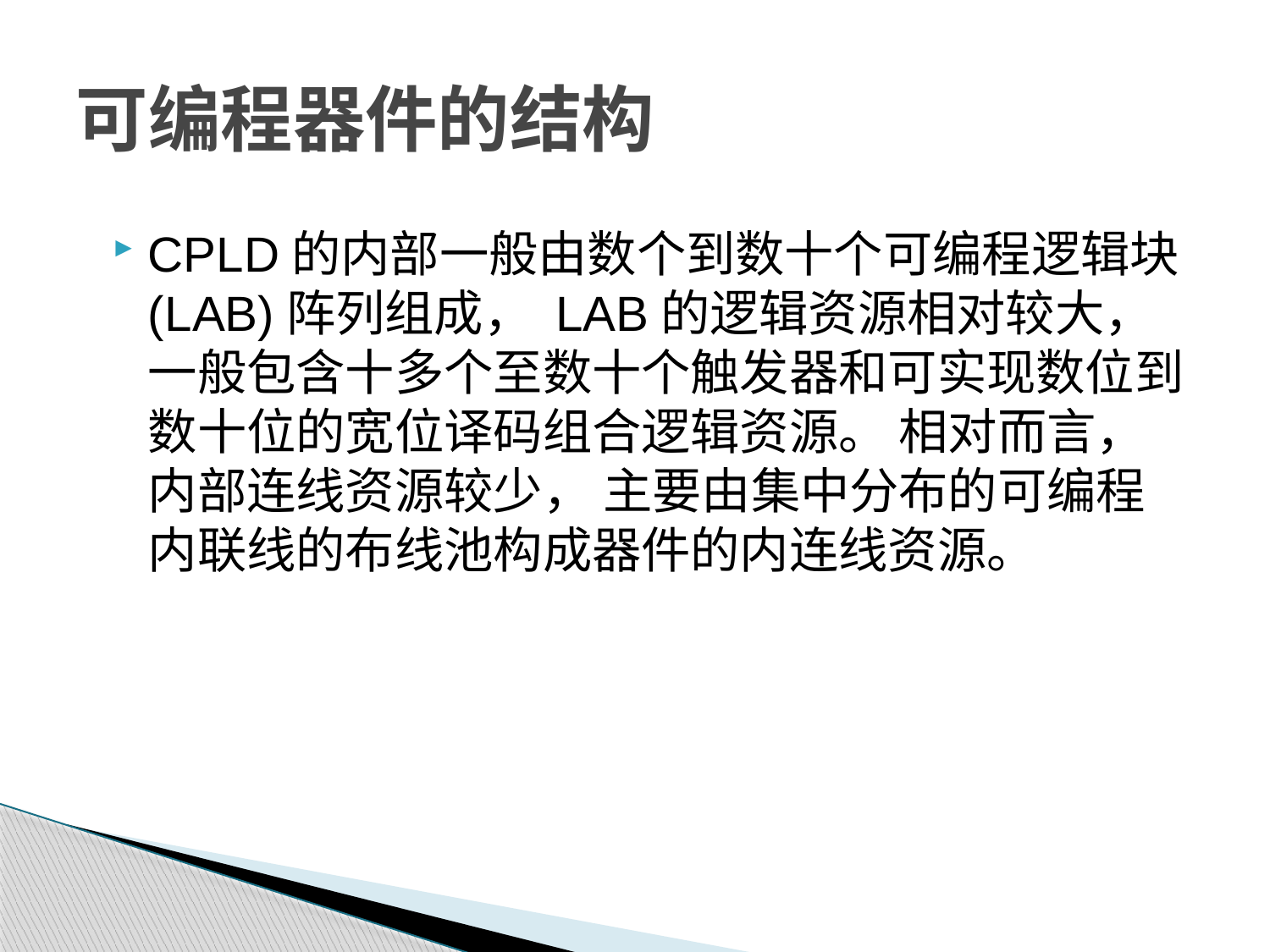

# 可编程器件的结构
CPLD的内部一般由数个到数十个可编程逻辑块(LAB)阵列组成， LAB的逻辑资源相对较大， 一般包含十多个至数十个触发器和可实现数位到数十位的宽位译码组合逻辑资源。 相对而言， 内部连线资源较少， 主要由集中分布的可编程内联线的布线池构成器件的内连线资源。